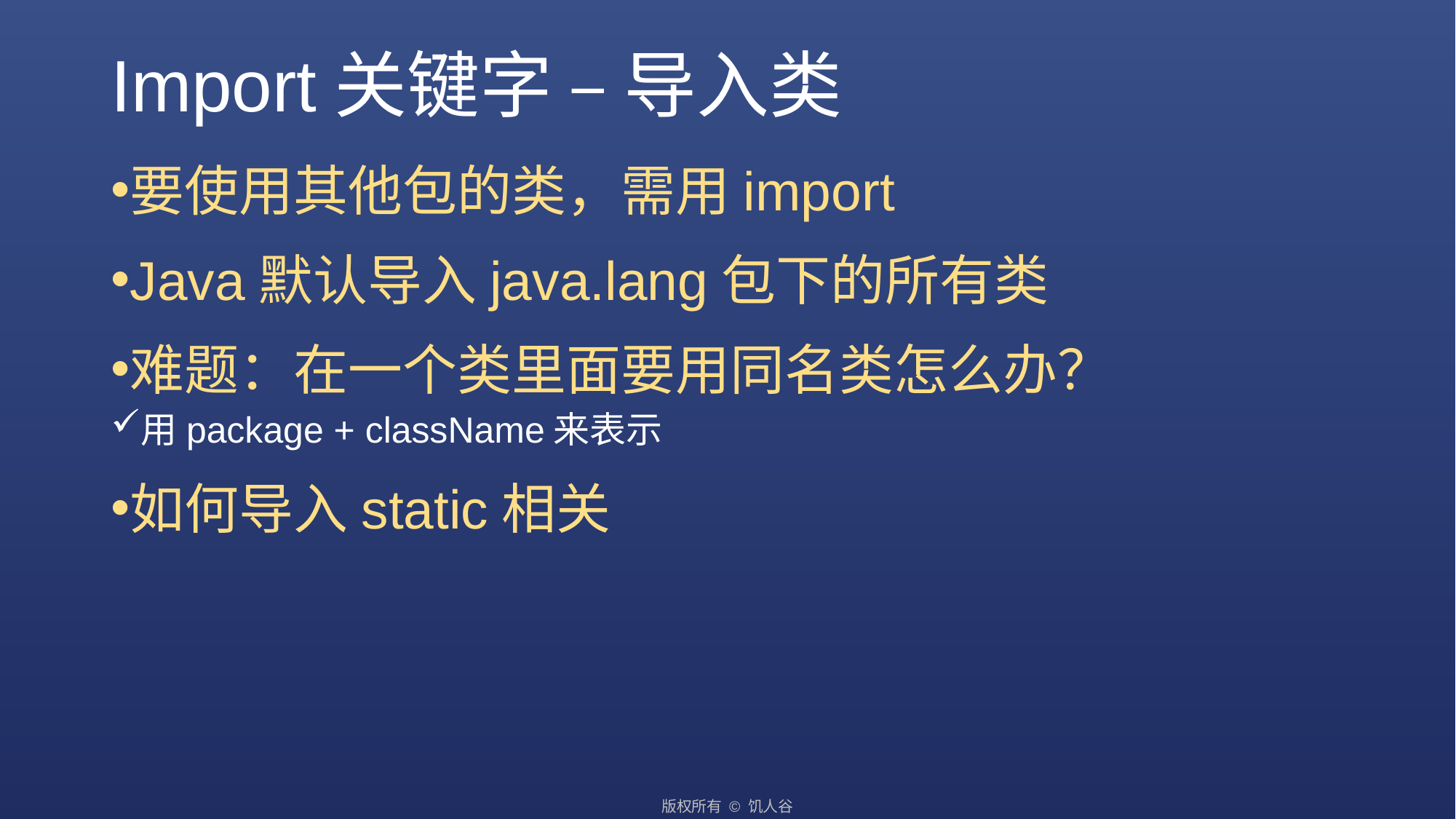

# Import关键字 – 导入类
要使用其他包的类，需用import
Java默认导入java.lang包下的所有类
难题：在一个类里面要用同名类怎么办？
用package + className来表示
如何导入static相关